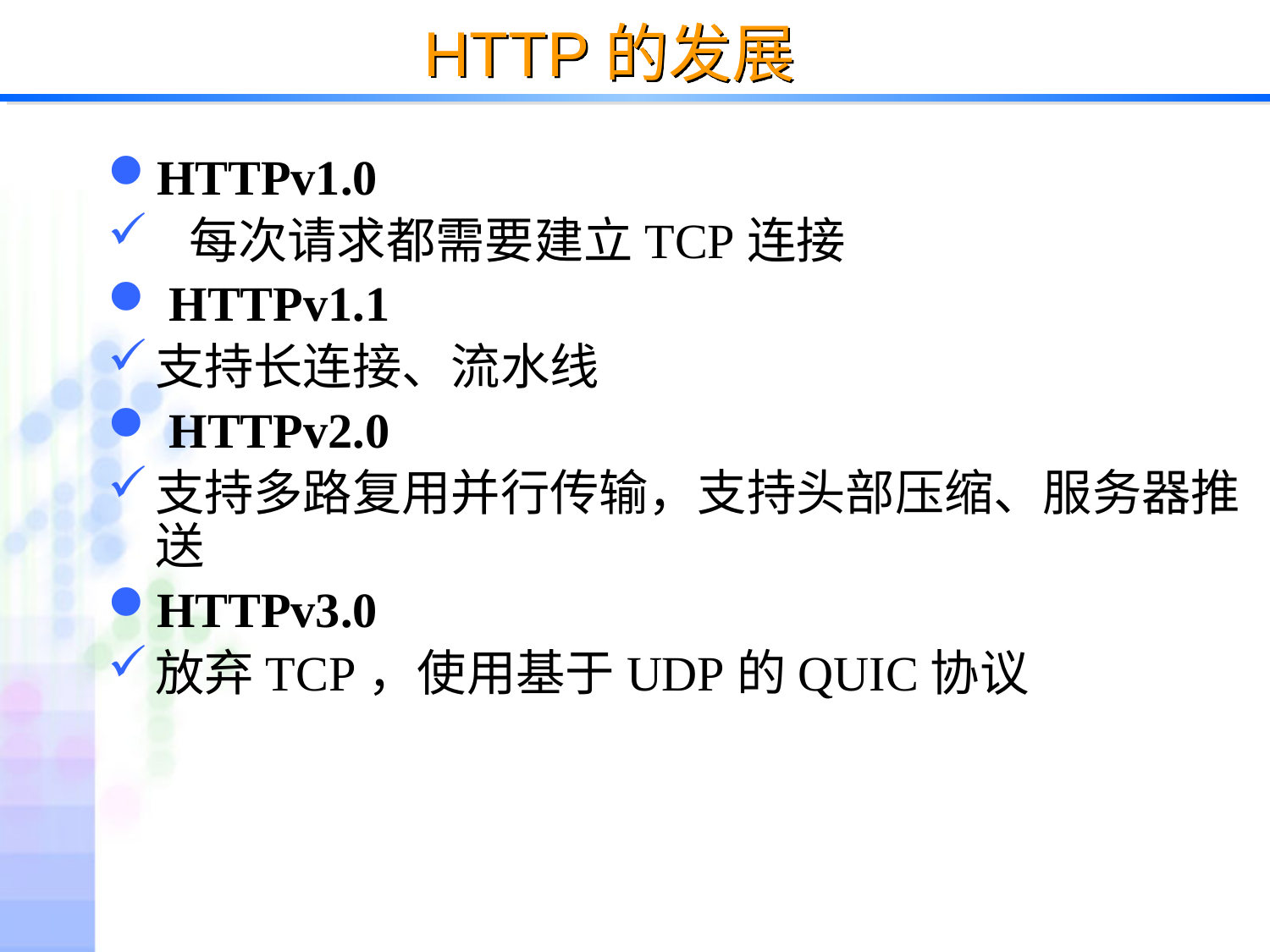

# HTTP的发展
HTTPv1.0
  每次请求都需要建立TCP连接
 HTTPv1.1
支持长连接、流水线
 HTTPv2.0
支持多路复用并行传输，支持头部压缩、服务器推送
HTTPv3.0
放弃TCP，使用基于UDP的QUIC协议